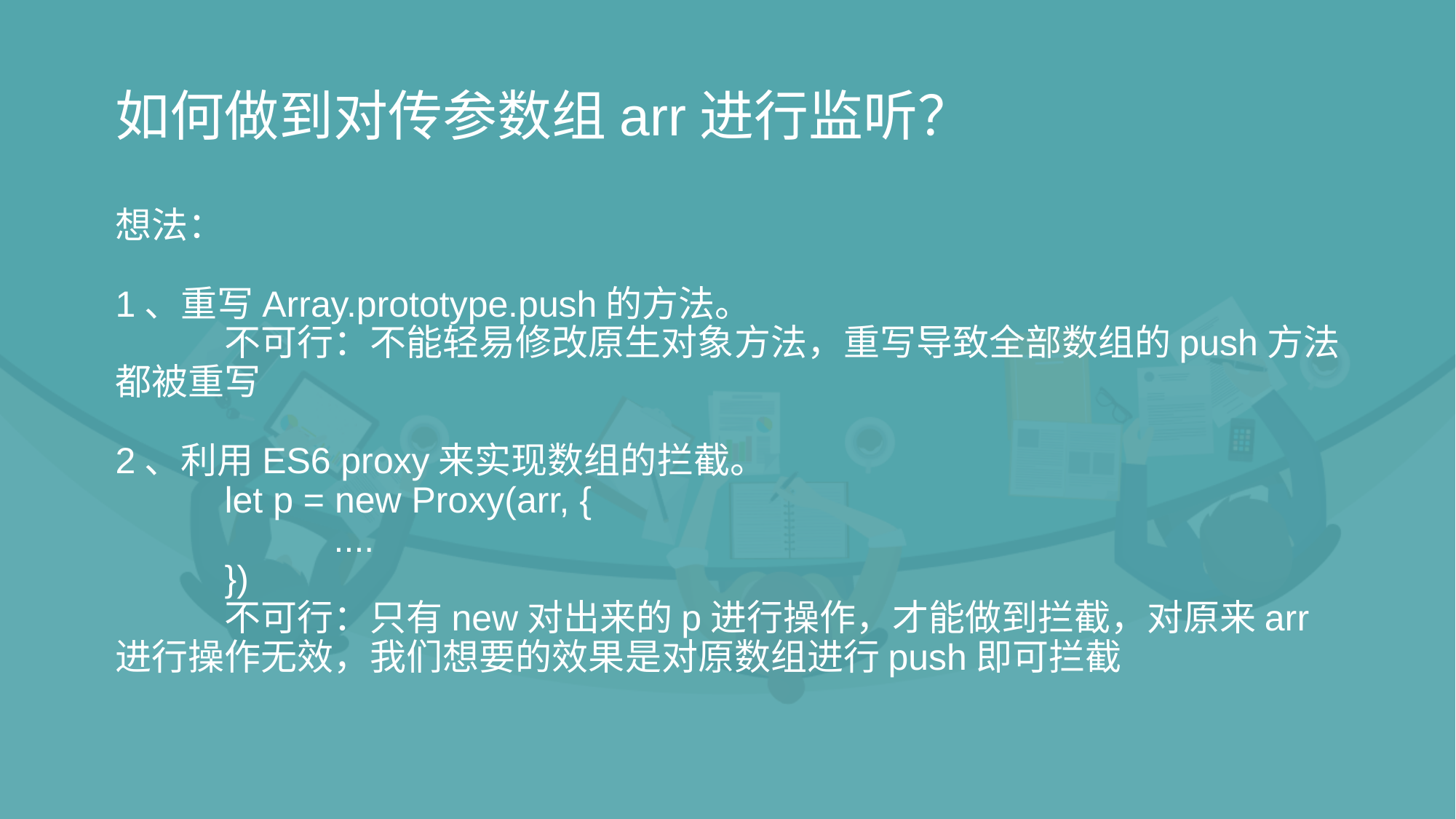

# 如何做到对传参数组arr进行监听？ 想法： 1、重写Array.prototype.push的方法。 不可行：不能轻易修改原生对象方法，重写导致全部数组的push方法都被重写 2、利用ES6 proxy来实现数组的拦截。 let p = new Proxy(arr, { .... }) 不可行：只有new对出来的p进行操作，才能做到拦截，对原来arr进行操作无效，我们想要的效果是对原数组进行push即可拦截